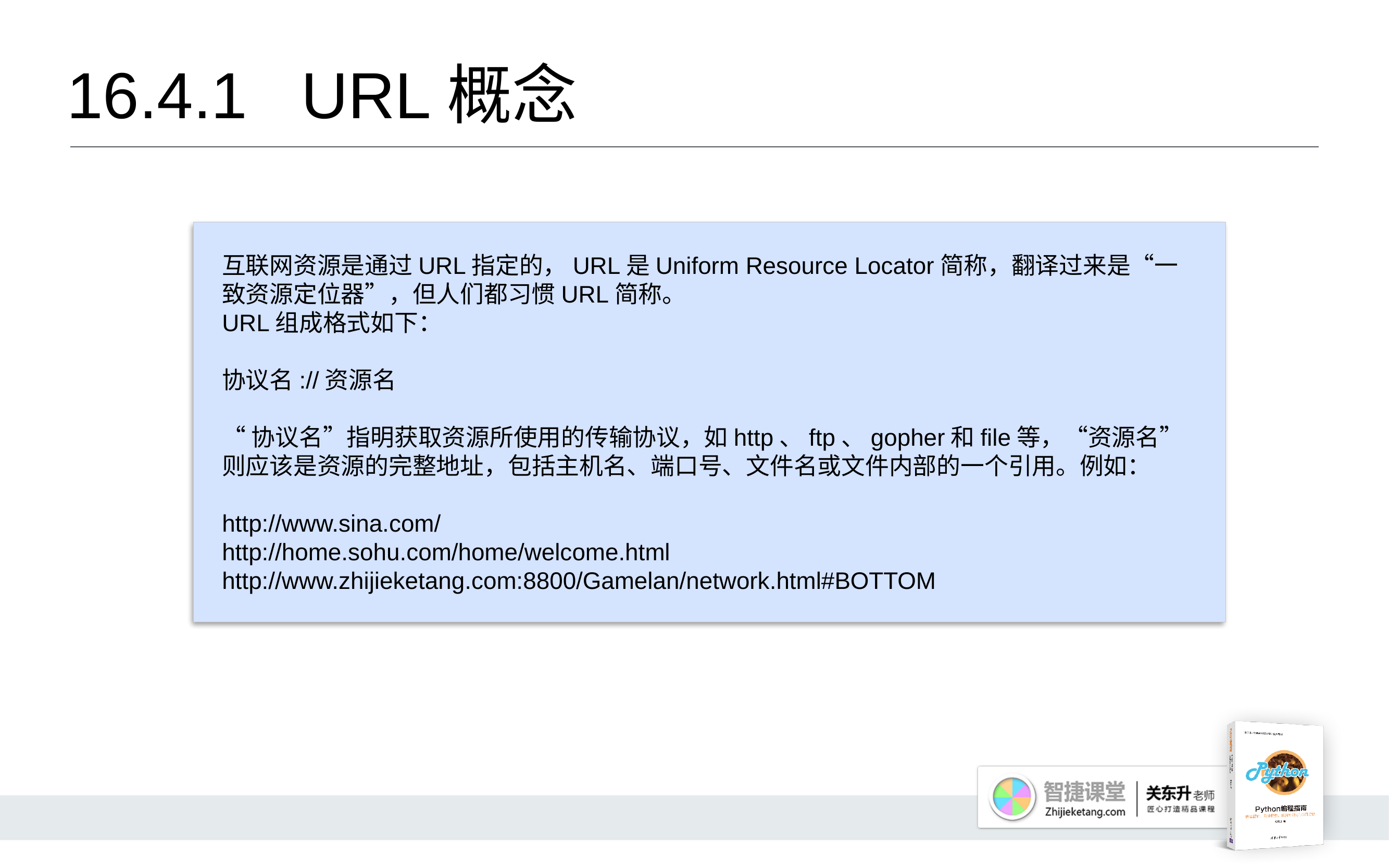

# 16.4.1 	URL概念
互联网资源是通过URL指定的，URL是Uniform Resource Locator简称，翻译过来是“一致资源定位器”，但人们都习惯URL简称。
URL组成格式如下：

协议名://资源名

“协议名”指明获取资源所使用的传输协议，如http、ftp、gopher和file等，“资源名”则应该是资源的完整地址，包括主机名、端口号、文件名或文件内部的一个引用。例如：

http://www.sina.com/
http://home.sohu.com/home/welcome.html
http://www.zhijieketang.com:8800/Gamelan/network.html#BOTTOM